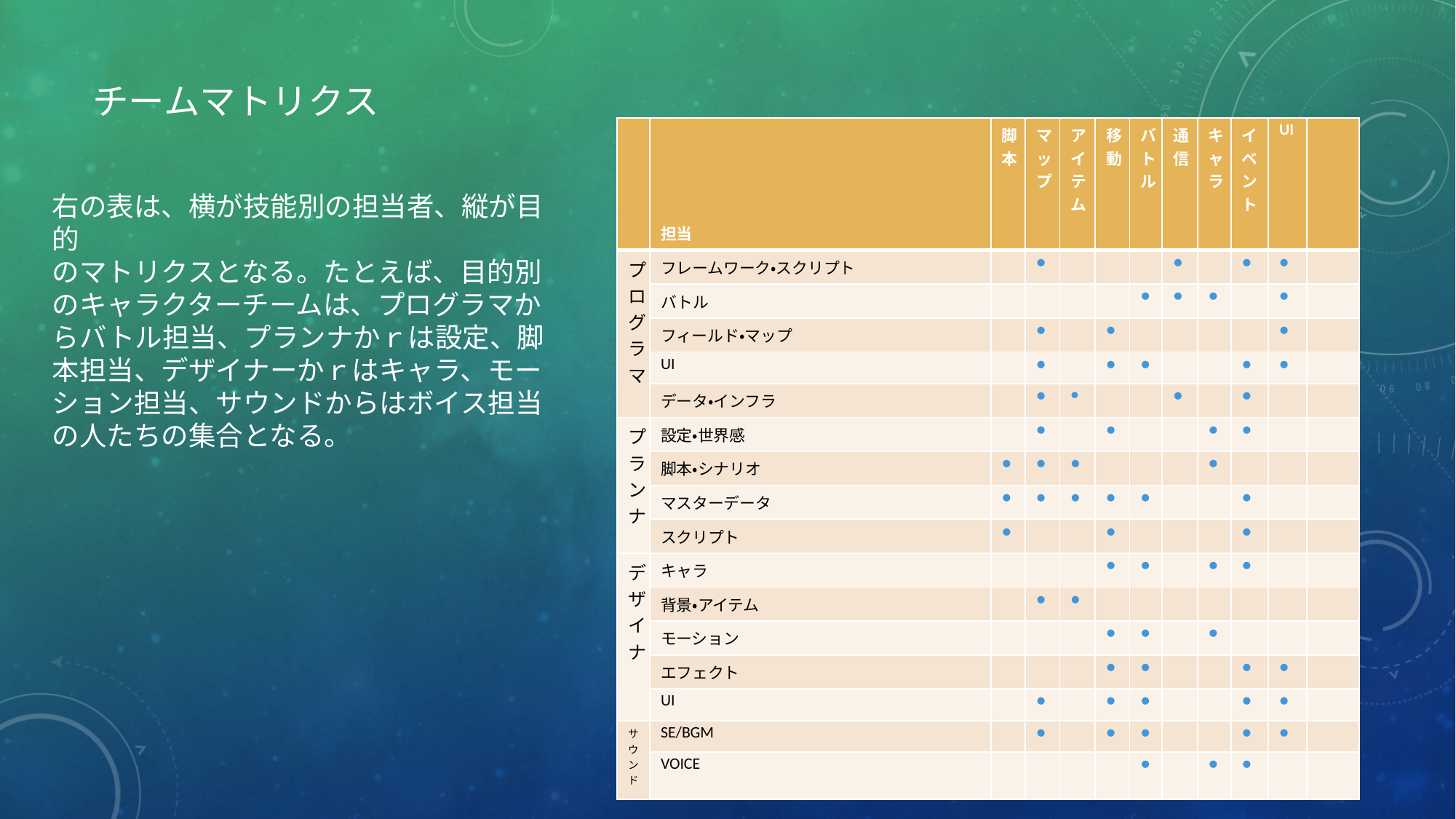

# チームマトリクス
|  | 担当 | 脚本 | マップ | アイテム | 移動 | バトル | 通信 | キャラ | イベント | UI |  |
| --- | --- | --- | --- | --- | --- | --- | --- | --- | --- | --- | --- |
| プログラマ | フレームワーク・スクリプト |  | ● |  |  |  | ● |  | ● | ● |  |
|  | バトル |  |  |  |  | ● | ● | ● |  | ● |  |
|  | フィールド・マップ |  | ● |  | ● |  |  |  |  | ● |  |
|  | UI |  | ● |  | ● | ● |  |  | ● | ● |  |
|  | データ・インフラ |  | ● | ● |  |  | ● |  | ● |  |  |
| プランナ | 設定・世界感 |  | ● |  | ● |  |  | ● | ● |  |  |
|  | 脚本・シナリオ | ● | ● | ● |  |  |  | ● |  |  |  |
|  | マスターデータ | ● | ● | ● | ● | ● |  |  | ● |  |  |
|  | スクリプト | ● |  |  | ● |  |  |  | ● |  |  |
| デザイナ | キャラ |  |  |  | ● | ● |  | ● | ● |  |  |
|  | 背景・アイテム |  | ● | ● |  |  |  |  |  |  |  |
|  | モーション |  |  |  | ● | ● |  | ● |  |  |  |
|  | エフェクト |  |  |  | ● | ● |  |  | ● | ● |  |
|  | UI |  | ● |  | ● | ● |  |  | ● | ● |  |
| サウンド | SE/BGM |  | ● |  | ● | ● |  |  | ● | ● |  |
|  | VOICE |  |  |  |  | ● |  | ● | ● |  |  |
右の表は、横が技能別の担当者、縦が目的
のマトリクスとなる。たとえば、目的別のキャラクターチームは、プログラマからバトル担当、プランナかｒは設定、脚本担当、デザイナーかｒはキャラ、モーション担当、サウンドからはボイス担当の人たちの集合となる。